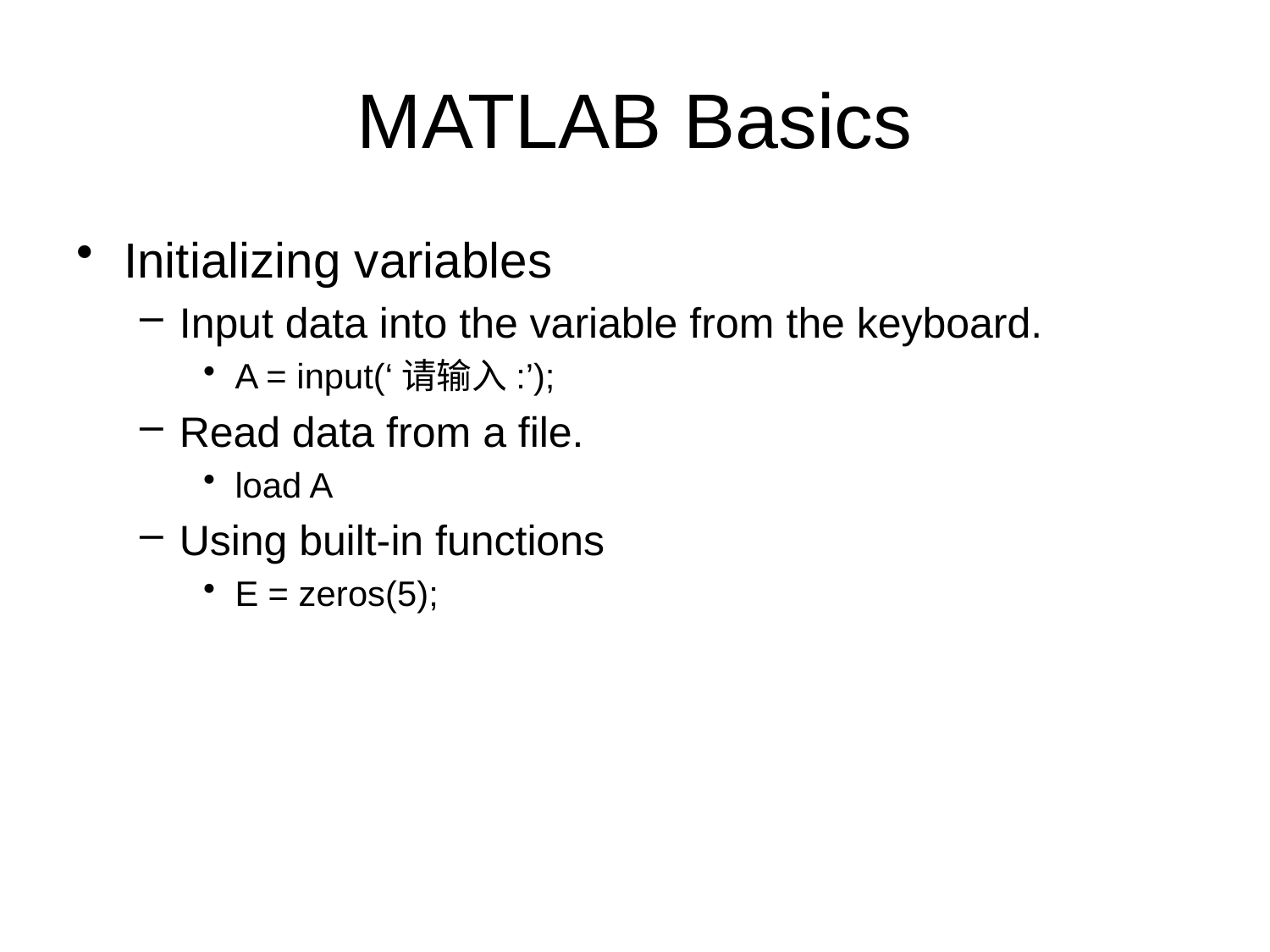

# MATLAB Basics
Initializing variables
Input data into the variable from the keyboard.
A = input(‘请输入:’);
Read data from a file.
load A
Using built-in functions
E = zeros(5);